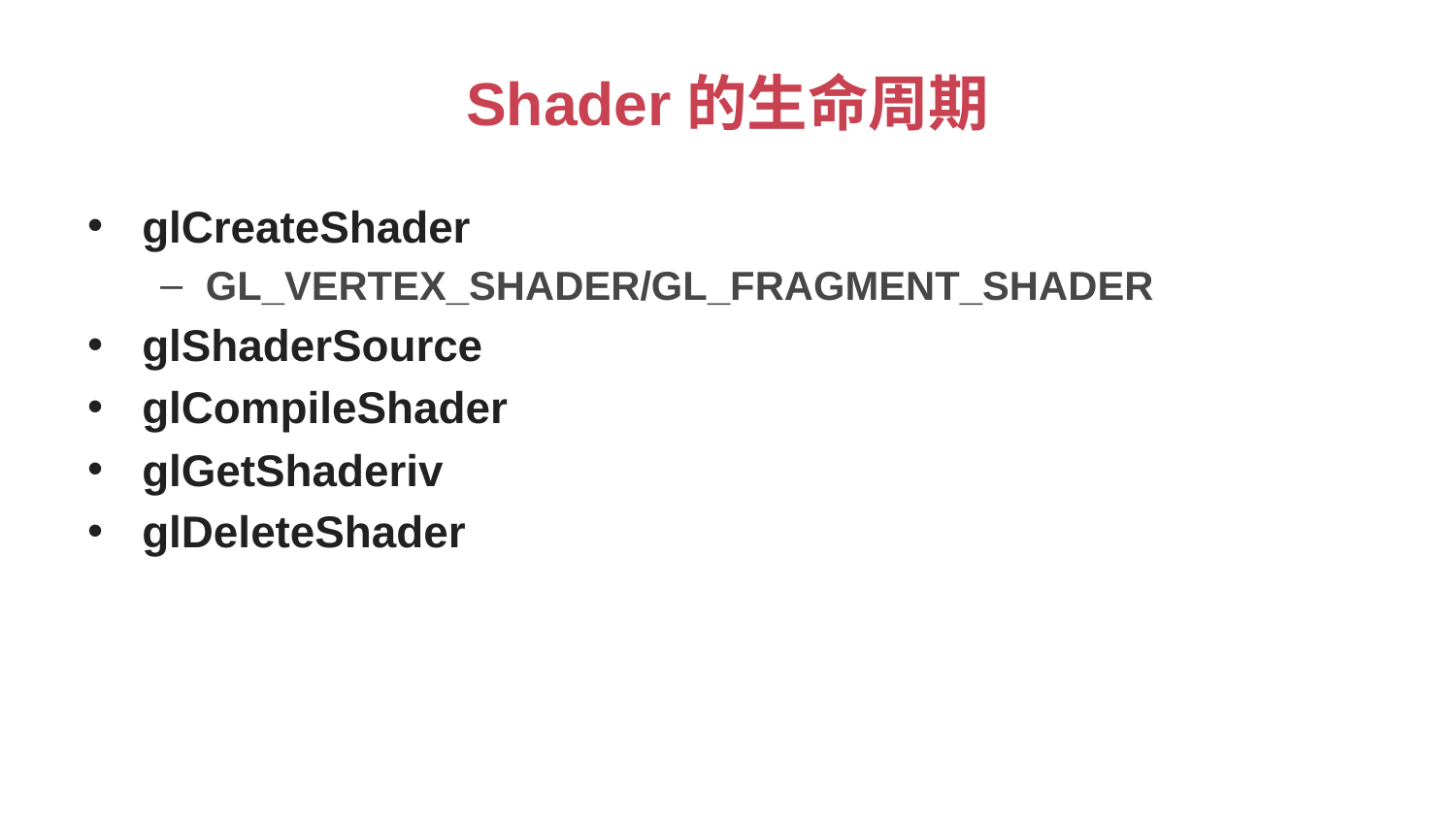

# Shader的生命周期
glCreateShader
GL_VERTEX_SHADER/GL_FRAGMENT_SHADER
glShaderSource
glCompileShader
glGetShaderiv
glDeleteShader